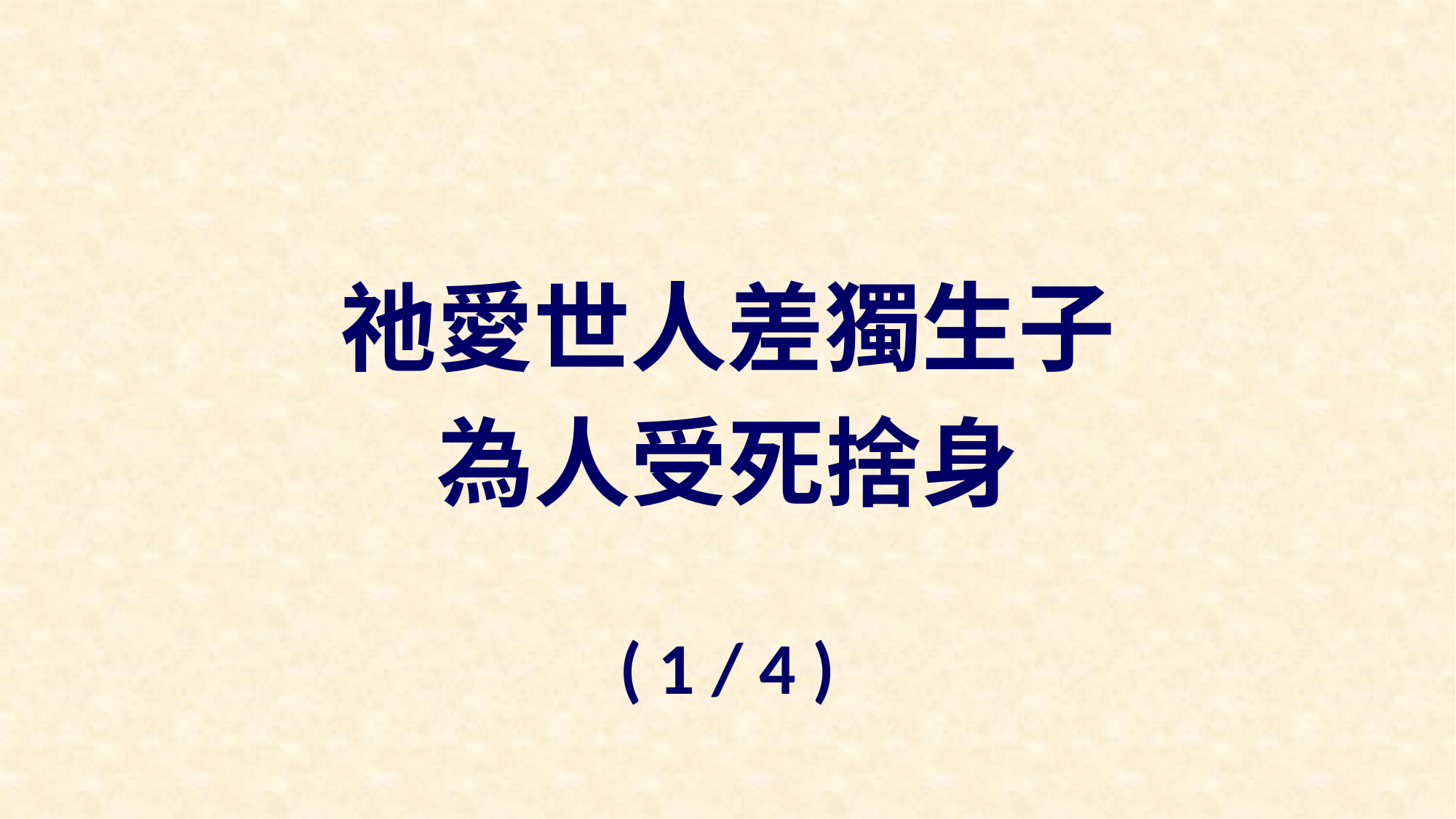

祂愛世人差獨生子
為人受死捨身
( 1 / 4 )